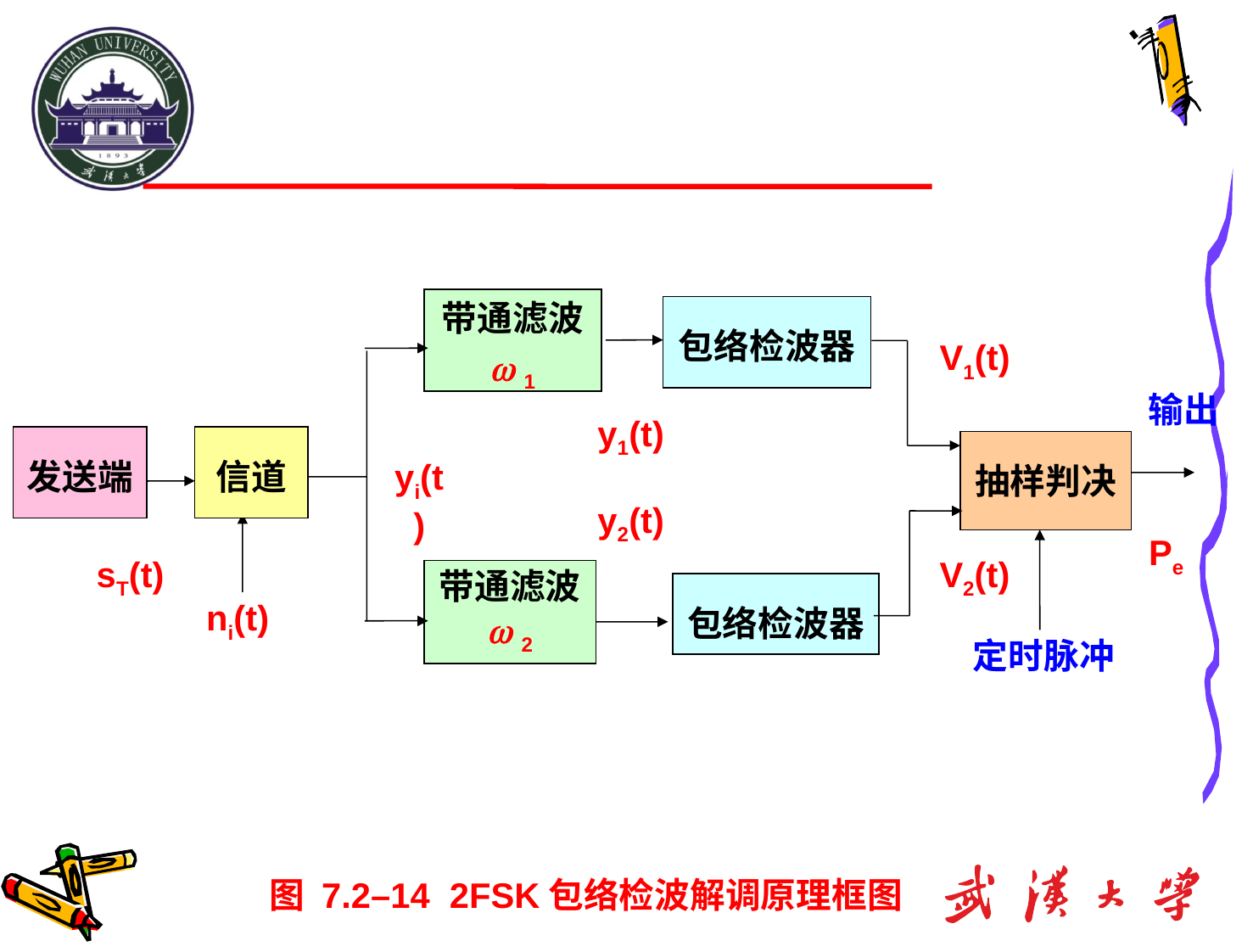

带通滤波
ω 1
包络检波器
V1(t)

输出
y1(t)
发送端
信道
抽样判决
yi(t)

y2(t)

Pe

sT(t)
V2(t)
带通滤波
ω 2
包络检波器
ni(t)

定时脉冲
图 7.2–14  2FSK包络检波解调原理框图